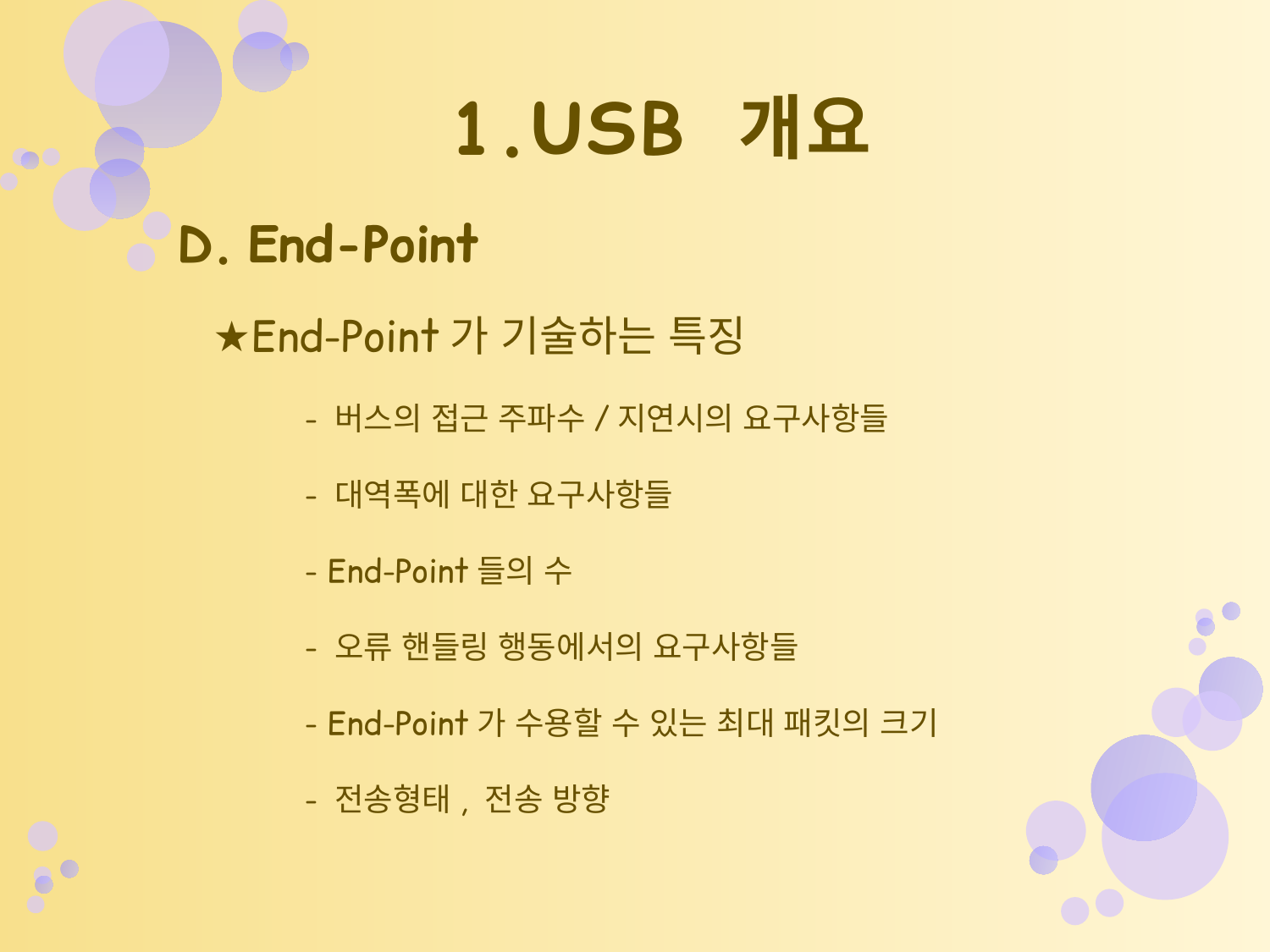

# 1.USB 개요
D. End-Point

    ★End-Point가 기술하는 특징

	- 버스의 접근 주파수/지연시의 요구사항들

	- 대역폭에 대한 요구사항들

	- End-Point들의 수

	- 오류 핸들링 행동에서의 요구사항들

	- End-Point가 수용할 수 있는 최대 패킷의 크기

	- 전송형태, 전송 방향